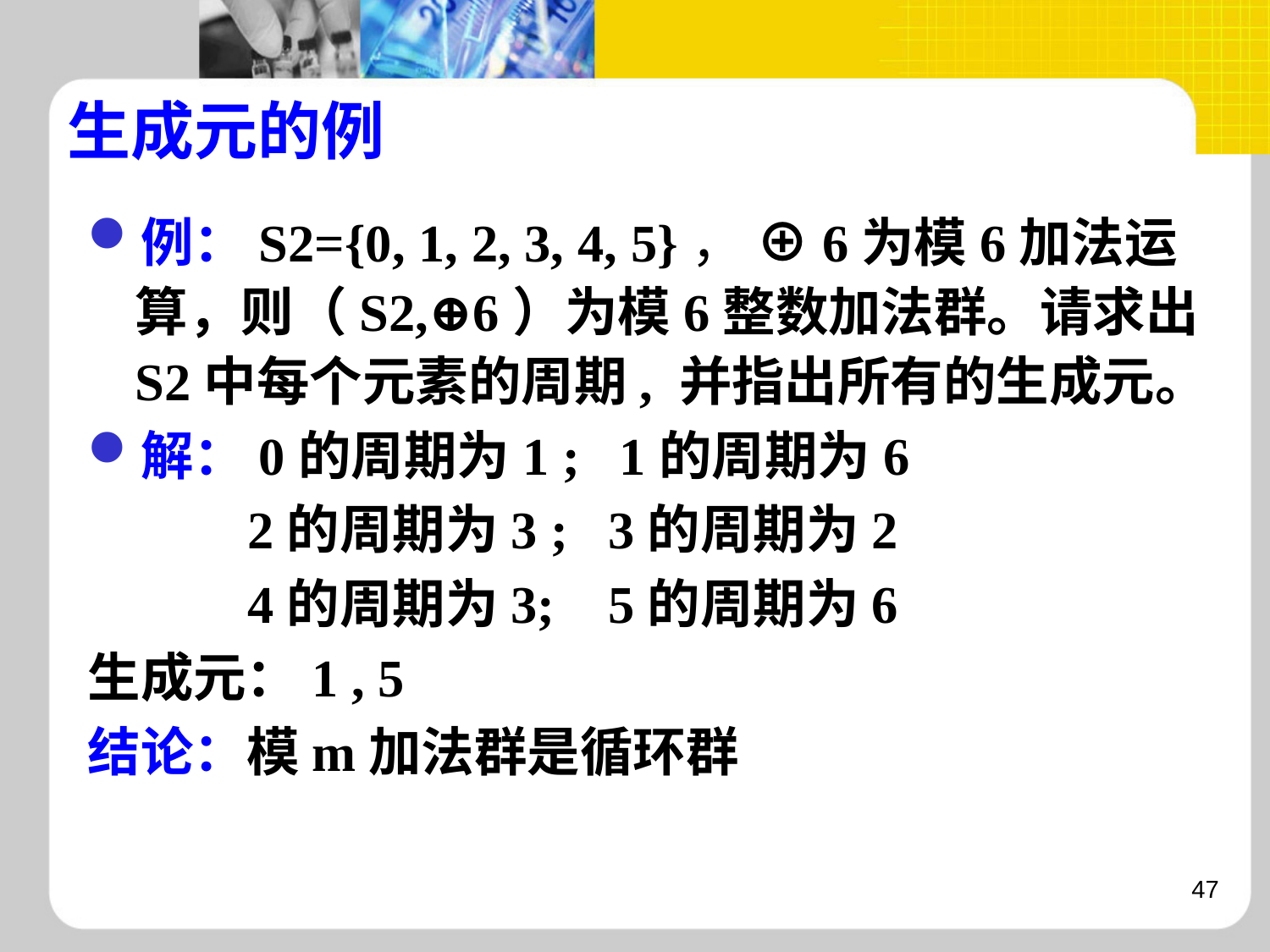

# 生成元的例
例：S2={0, 1, 2, 3, 4, 5}， ⊕6为模6加法运算，则（S2,⊕6）为模6整数加法群。请求出S2中每个元素的周期, 并指出所有的生成元。
解：0的周期为1 ;   1的周期为6
            2的周期为3 ;   3的周期为2
            4的周期为3;    5的周期为6
生成元：1 , 5
结论：模m加法群是循环群

47